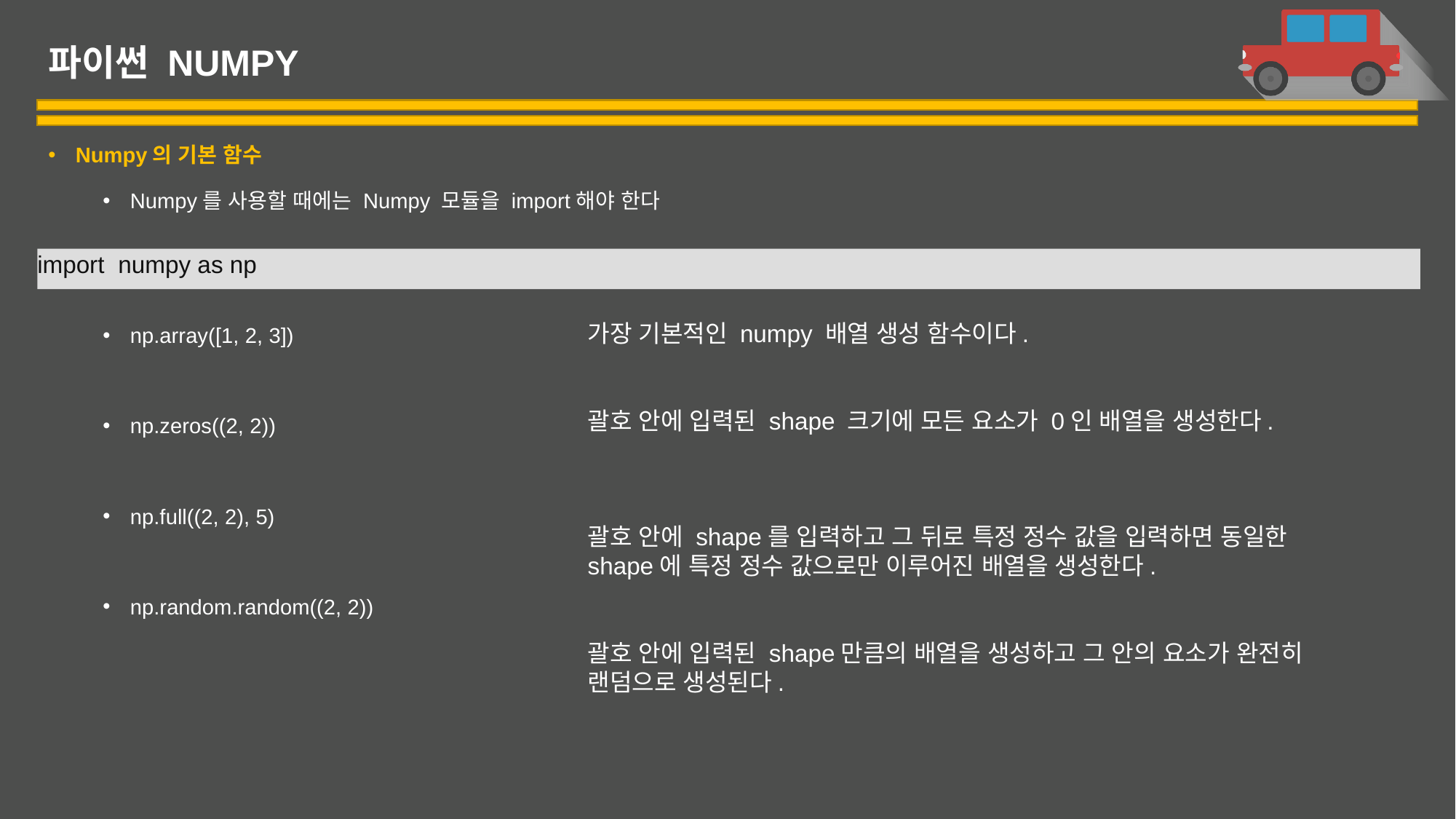

# 파이썬 NUMPY
Numpy의 기본 함수
Numpy를 사용할 때에는 Numpy 모듈을 import해야 한다

np.array([1, 2, 3])

np.zeros((2, 2))

np.full((2, 2), 5)

np.random.random((2, 2))

import  numpy as np
가장 기본적인 numpy 배열 생성 함수이다.

괄호 안에 입력된 shape 크기에 모든 요소가 0인 배열을 생성한다.

괄호 안에 shape를 입력하고 그 뒤로 특정 정수 값을 입력하면 동일한 shape에 특정 정수 값으로만 이루어진 배열을 생성한다.

괄호 안에 입력된 shape만큼의 배열을 생성하고 그 안의 요소가 완전히 랜덤으로 생성된다.